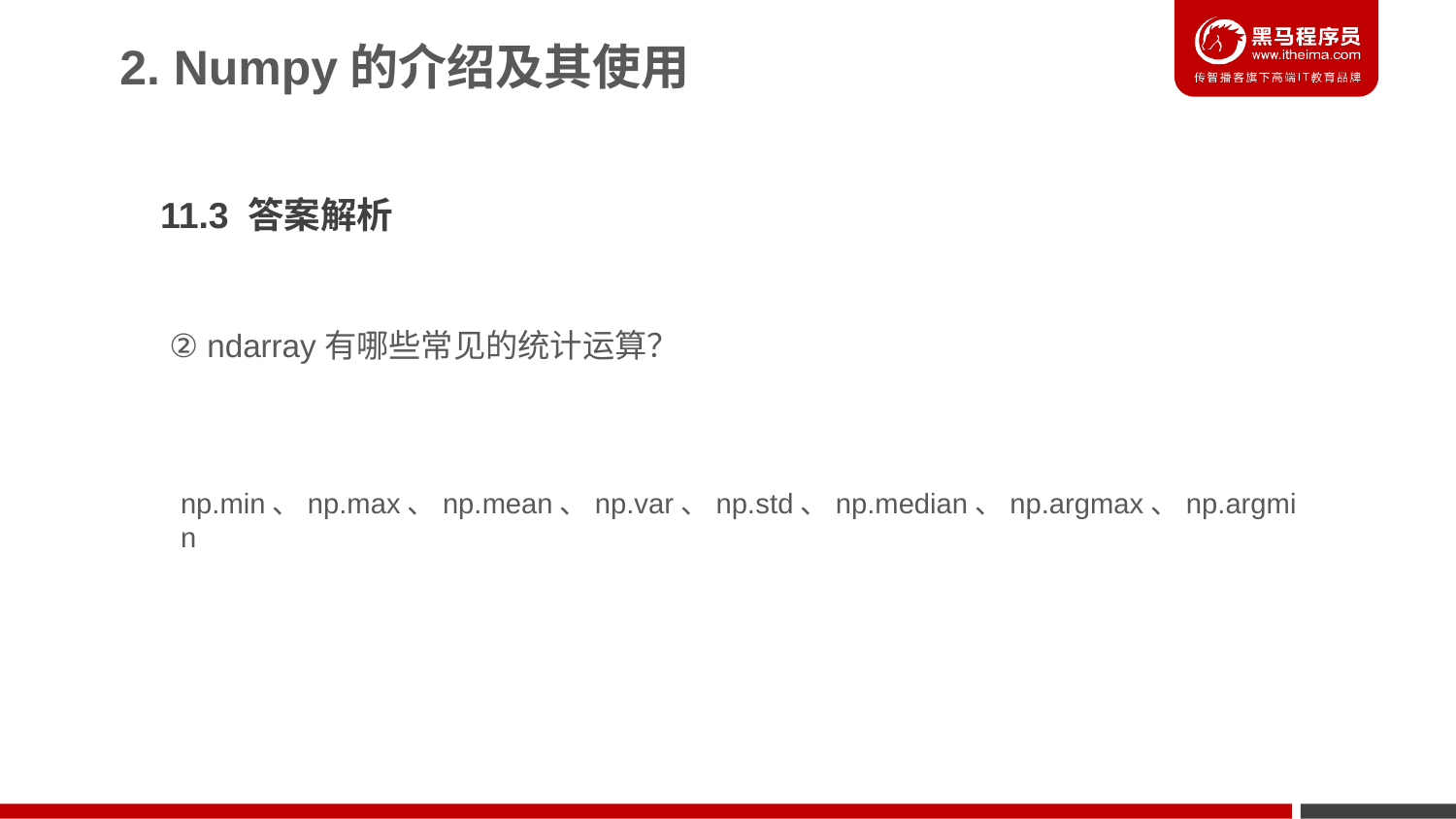

2. Numpy的介绍及其使用
11.3 答案解析
② ndarray有哪些常见的统计运算？
np.min、np.max、np.mean、np.var、np.std、np.median、np.argmax、np.argmin